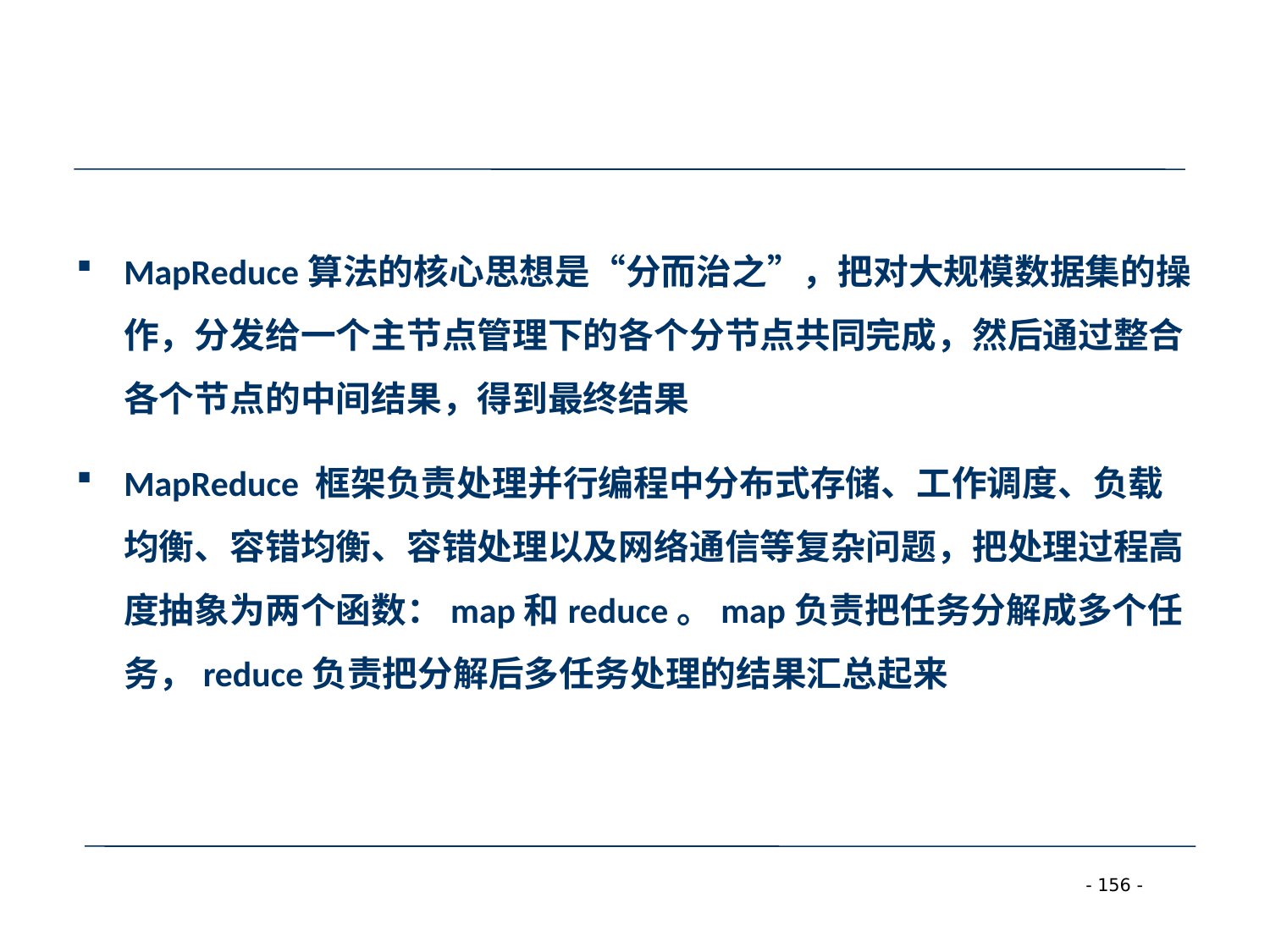

#
MapReduce算法的核心思想是“分而治之”，把对大规模数据集的操作，分发给一个主节点管理下的各个分节点共同完成，然后通过整合各个节点的中间结果，得到最终结果
MapReduce 框架负责处理并行编程中分布式存储、工作调度、负载均衡、容错均衡、容错处理以及网络通信等复杂问题，把处理过程高度抽象为两个函数：map和reduce。map负责把任务分解成多个任务，reduce负责把分解后多任务处理的结果汇总起来